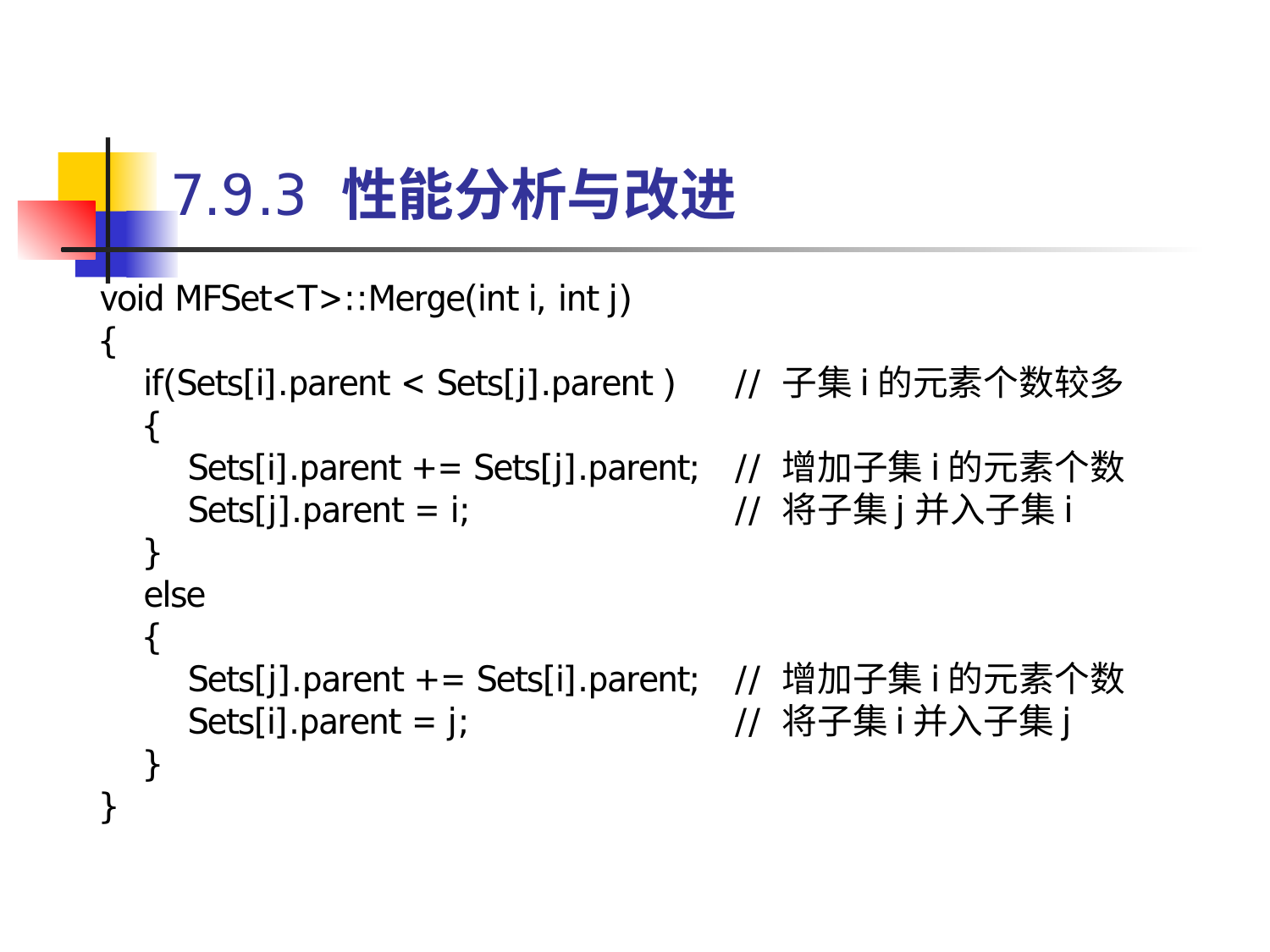

# 7.9.3 性能分析与改进
void MFSet<T>::Merge(int i, int j)
{
    if(Sets[i].parent < Sets[j].parent )	// 子集i的元素个数较多
    {
        Sets[i].parent += Sets[j].parent;	// 增加子集i的元素个数
        Sets[j].parent = i;			// 将子集j并入子集i
    }
    else
    {
        Sets[j].parent += Sets[i].parent;	// 增加子集i的元素个数
        Sets[i].parent = j;			// 将子集i并入子集j
    }
}